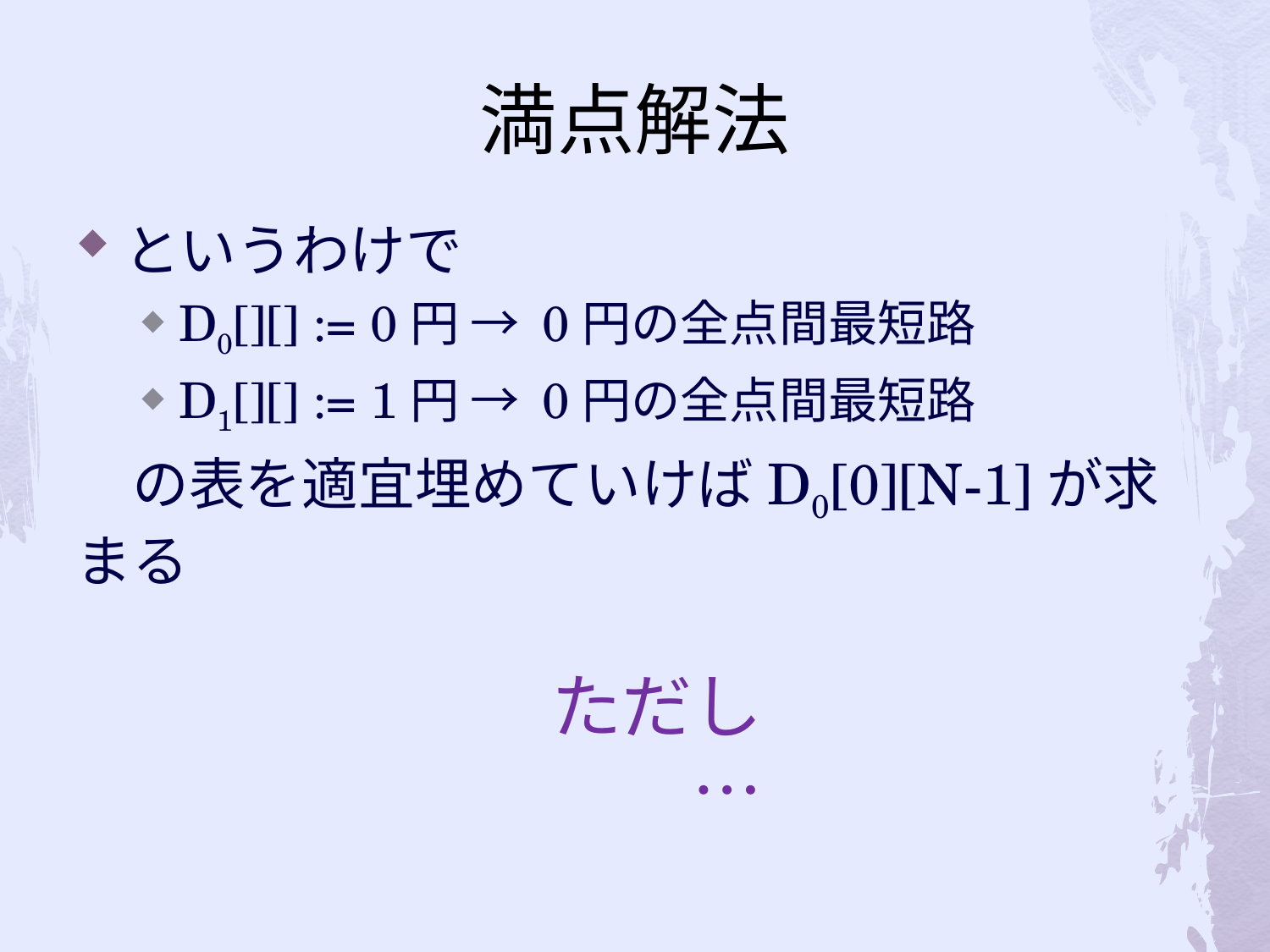

# 満点解法
というわけで
D0[][] := 0円 → 0円の全点間最短路
D1[][] := 1円 → 0円の全点間最短路
　の表を適宜埋めていけばD0[0][N-1]が求まる

ただし…